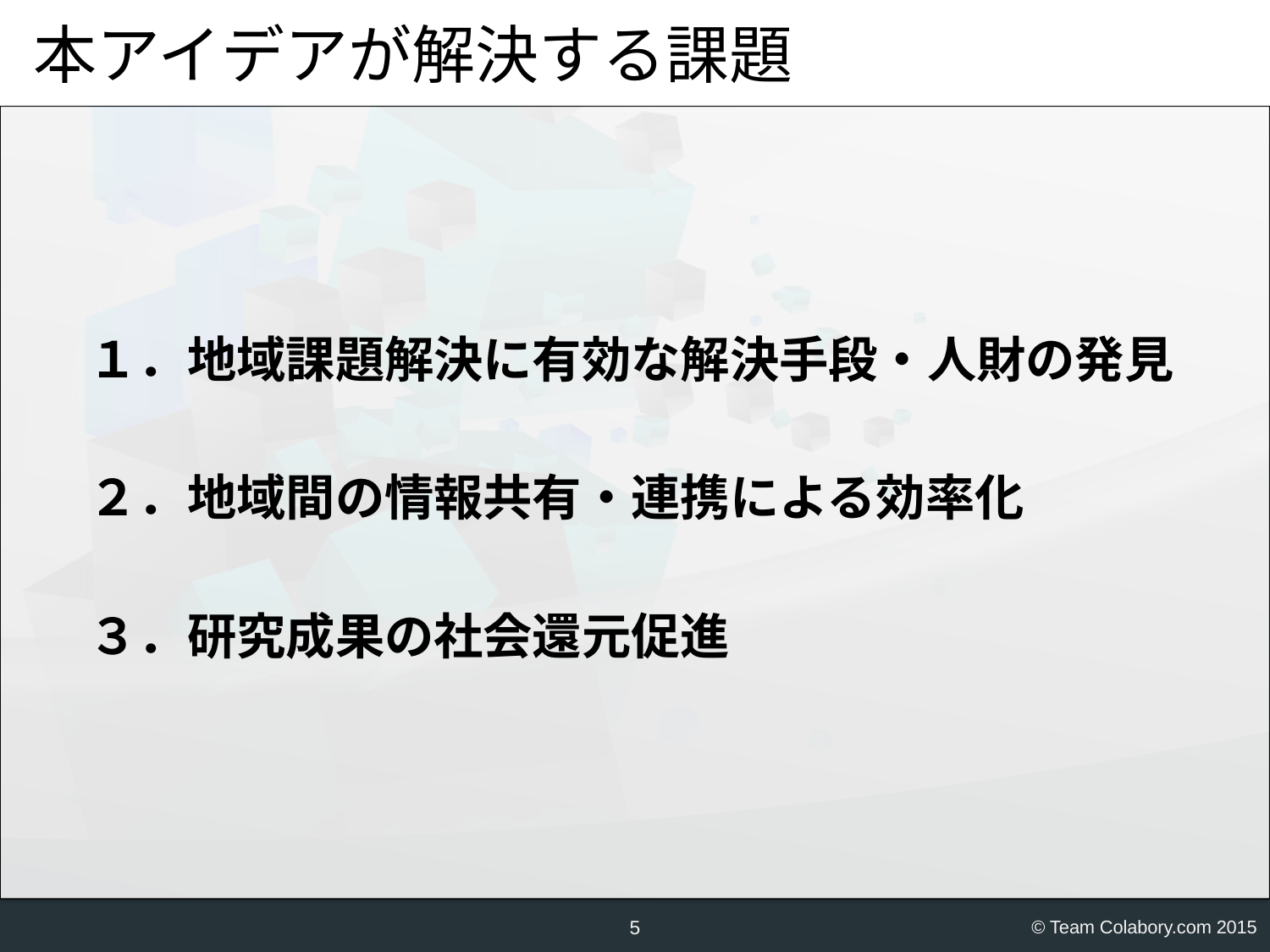

# 本アイデアが解決する課題
１．地域課題解決に有効な解決手段・人財の発見

２．地域間の情報共有・連携による効率化

３．研究成果の社会還元促進
5
© Team Colabory.com 2015